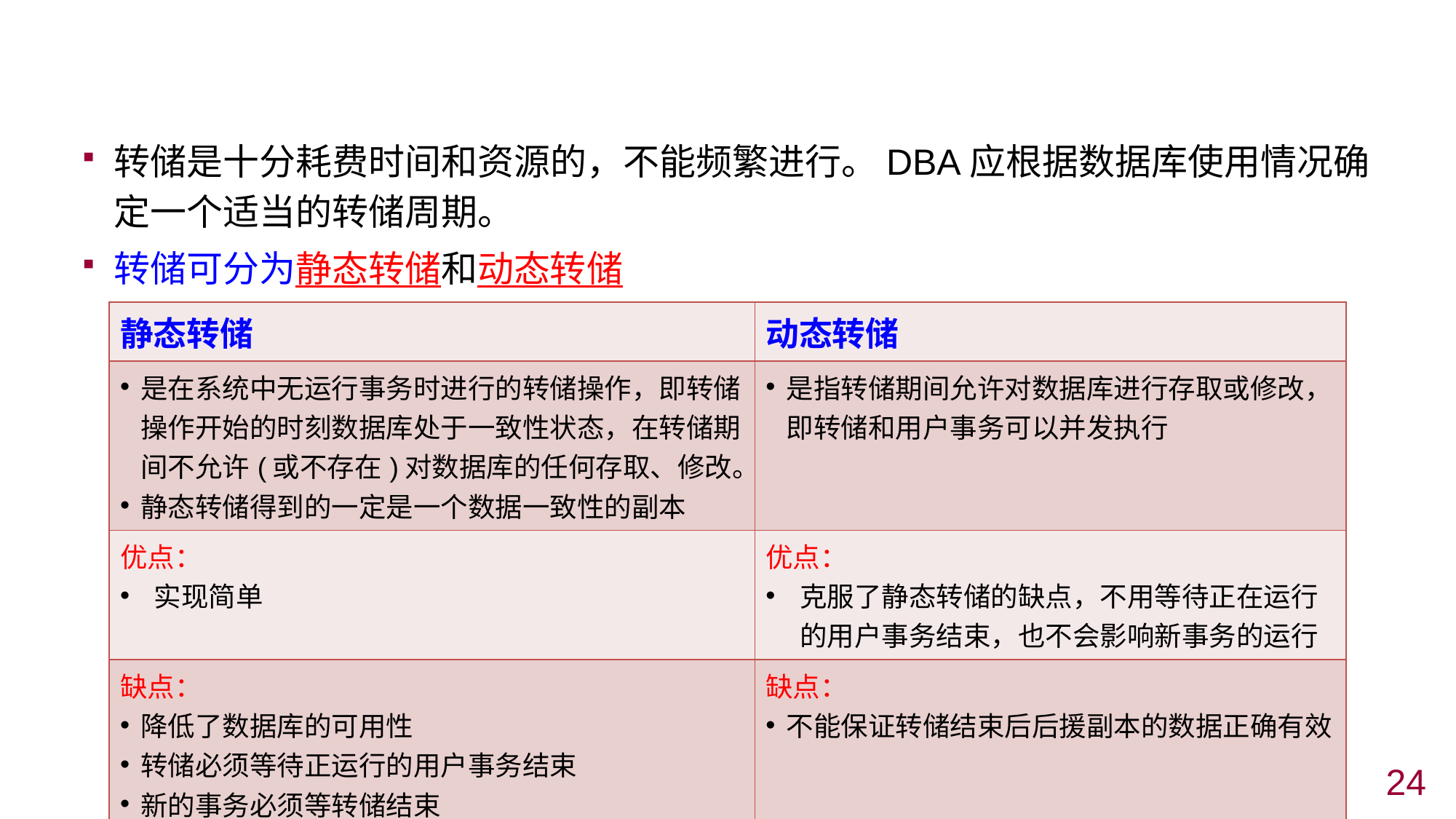

#
转储是十分耗费时间和资源的，不能频繁进行。DBA应根据数据库使用情况确定一个适当的转储周期。
转储可分为静态转储和动态转储
| 静态转储 | 动态转储 |
| --- | --- |
| 是在系统中无运行事务时进行的转储操作，即转储操作开始的时刻数据库处于一致性状态，在转储期间不允许(或不存在)对数据库的任何存取、修改。 静态转储得到的一定是一个数据一致性的副本 | 是指转储期间允许对数据库进行存取或修改，即转储和用户事务可以并发执行 |
| 优点： 实现简单 | 优点： 克服了静态转储的缺点，不用等待正在运行的用户事务结束，也不会影响新事务的运行 |
| 缺点： 降低了数据库的可用性 转储必须等待正运行的用户事务结束 新的事务必须等转储结束 | 缺点： 不能保证转储结束后后援副本的数据正确有效 |
24